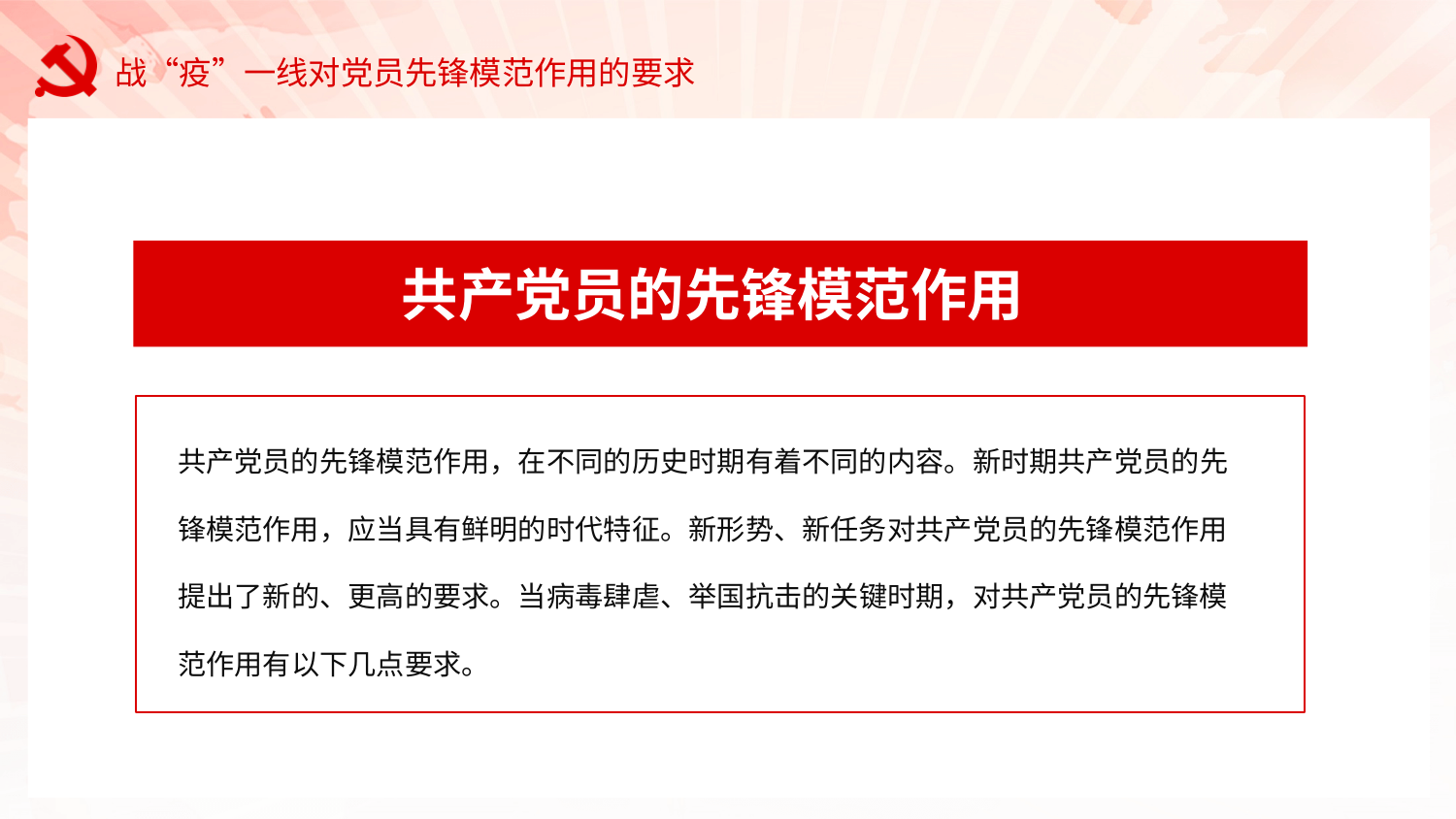

共产党员的先锋模范作用

共产党员的先锋模范作用，在不同的历史时期有着不同的内容。新时期共产党员的先锋模范作用，应当具有鲜明的时代特征。新形势、新任务对共产党员的先锋模范作用提出了新的、更高的要求。当病毒肆虐、举国抗击的关键时期，对共产党员的先锋模范作用有以下几点要求。